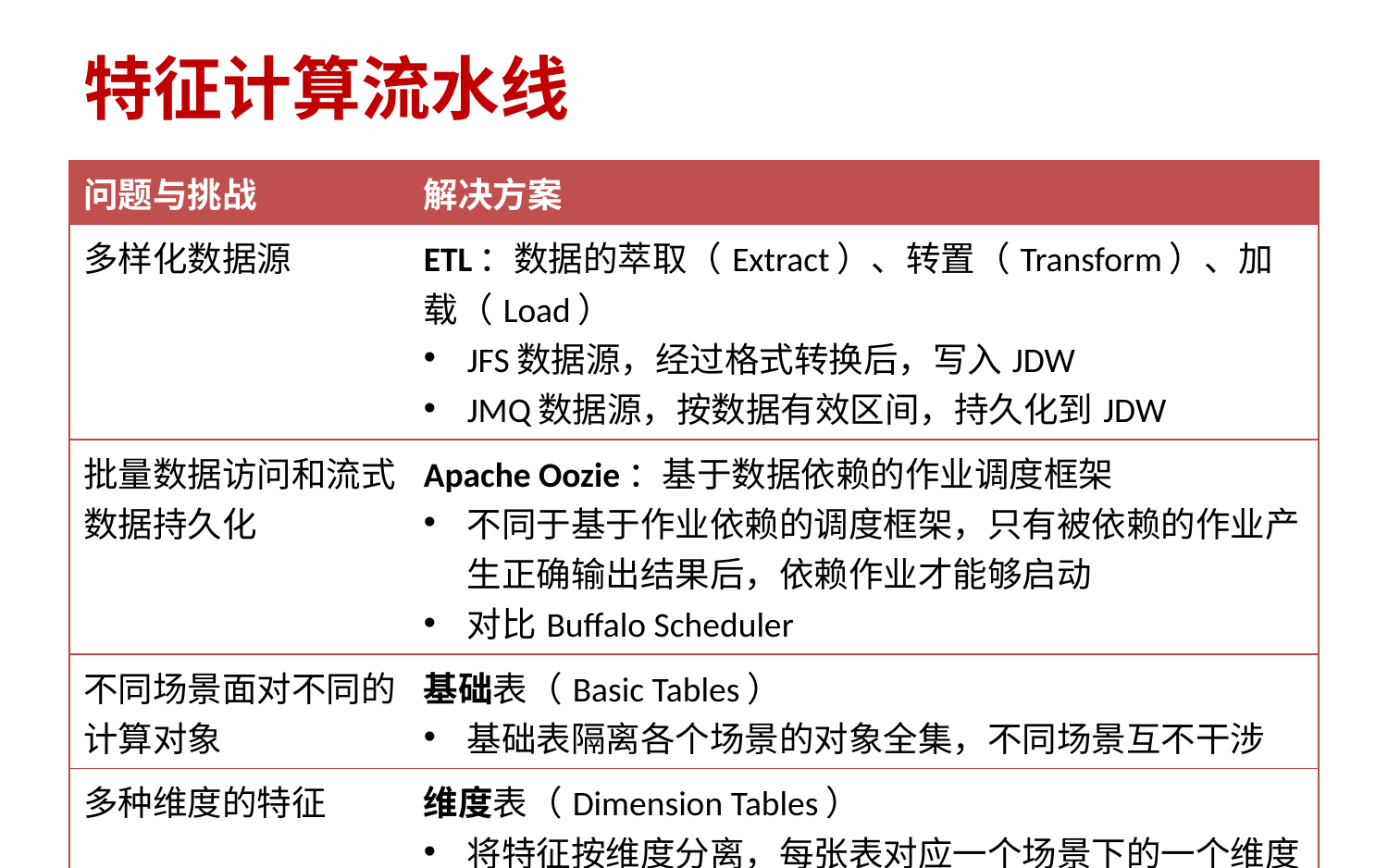

# 特征计算流水线
| 问题与挑战 | 解决方案 |
| --- | --- |
| 多样化数据源 | ETL：数据的萃取（Extract）、转置（Transform）、加载（Load） JFS数据源，经过格式转换后，写入JDW JMQ数据源，按数据有效区间，持久化到JDW |
| 批量数据访问和流式数据持久化 | Apache Oozie：基于数据依赖的作业调度框架 不同于基于作业依赖的调度框架，只有被依赖的作业产生正确输出结果后，依赖作业才能够启动 对比Buffalo Scheduler |
| 不同场景面对不同的计算对象 | 基础表（Basic Tables） 基础表隔离各个场景的对象全集，不同场景互不干涉 |
| 多种维度的特征 | 维度表（Dimension Tables） 将特征按维度分离，每张表对应一个场景下的一个维度 |
| 抽象化特征存储 | 特征仓库（Feature Warehouse） |